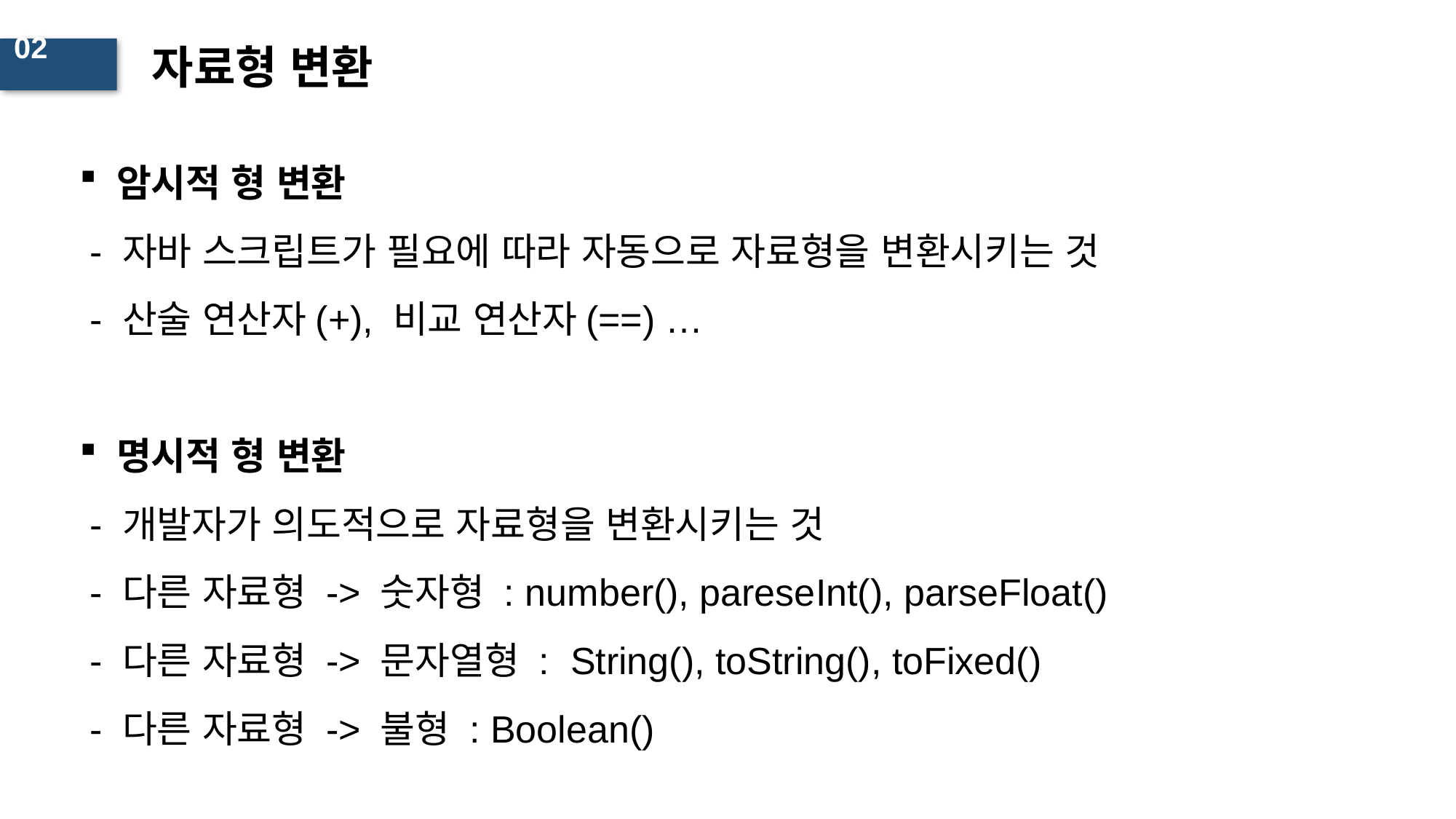

# 자료형 변환
02
 암시적 형 변환
 - 자바 스크립트가 필요에 따라 자동으로 자료형을 변환시키는 것
 - 산술 연산자(+), 비교 연산자(==) …

 명시적 형 변환
 - 개발자가 의도적으로 자료형을 변환시키는 것
 - 다른 자료형 -> 숫자형 : number(), pareseInt(), parseFloat()
 - 다른 자료형 -> 문자열형 :  String(), toString(), toFixed()
 - 다른 자료형 -> 불형 : Boolean()